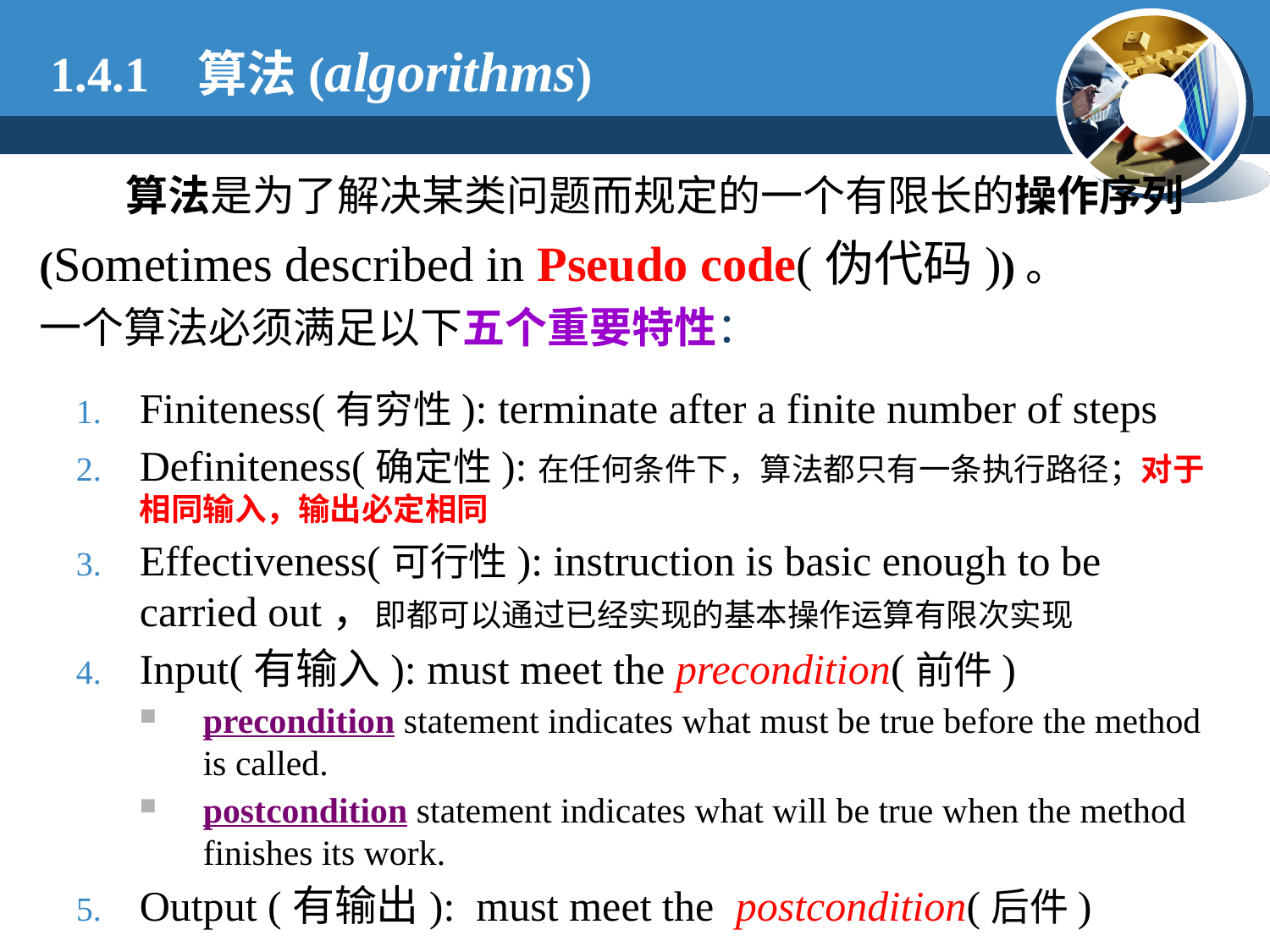

1.4.1   算法(algorithms)
        算法是为了解决某类问题而规定的一个有限长的操作序列(Sometimes described in Pseudo code(伪代码))。
一个算法必须满足以下五个重要特性：
Finiteness(有穷性): terminate after a finite number of steps
Definiteness(确定性):在任何条件下，算法都只有一条执行路径；对于相同输入，输出必定相同
Effectiveness(可行性): instruction is basic enough to be carried out，即都可以通过已经实现的基本操作运算有限次实现
Input(有输入): must meet the precondition(前件)
precondition statement indicates what must be true before the method is called.
postcondition statement indicates what will be true when the method finishes its work.
Output (有输出):  must meet the  postcondition(后件)